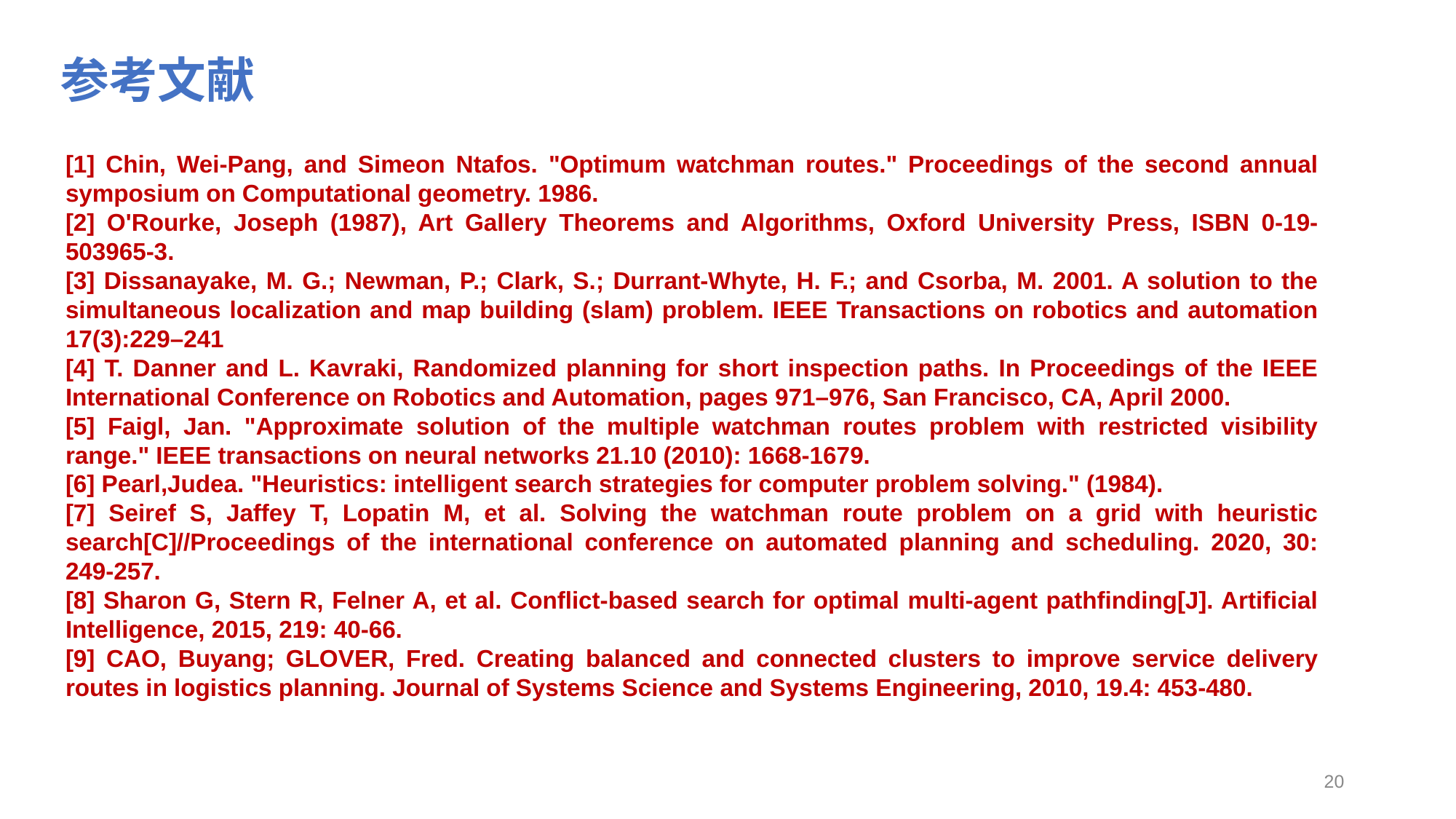

参考文献
[1] Chin, Wei-Pang, and Simeon Ntafos. "Optimum watchman routes." Proceedings of the second annual symposium on Computational geometry. 1986.
[2] O'Rourke, Joseph (1987), Art Gallery Theorems and Algorithms, Oxford University Press, ISBN 0-19-503965-3.
[3] Dissanayake, M. G.; Newman, P.; Clark, S.; Durrant-Whyte, H. F.; and Csorba, M. 2001. A solution to the simultaneous localization and map building (slam) problem. IEEE Transactions on robotics and automation 17(3):229–241
[4] T. Danner and L. Kavraki, Randomized planning for short inspection paths. In Proceedings of the IEEE International Conference on Robotics and Automation, pages 971–976, San Francisco, CA, April 2000.
[5] Faigl, Jan. "Approximate solution of the multiple watchman routes problem with restricted visibility range." IEEE transactions on neural networks 21.10 (2010): 1668-1679.
[6] Pearl,Judea. "Heuristics: intelligent search strategies for computer problem solving." (1984).
[7] Seiref S, Jaffey T, Lopatin M, et al. Solving the watchman route problem on a grid with heuristic search[C]//Proceedings of the international conference on automated planning and scheduling. 2020, 30: 249-257.
[8] Sharon G, Stern R, Felner A, et al. Conflict-based search for optimal multi-agent pathfinding[J]. Artificial Intelligence, 2015, 219: 40-66.
[9] CAO, Buyang; GLOVER, Fred. Creating balanced and connected clusters to improve service delivery routes in logistics planning. Journal of Systems Science and Systems Engineering, 2010, 19.4: 453-480.
20